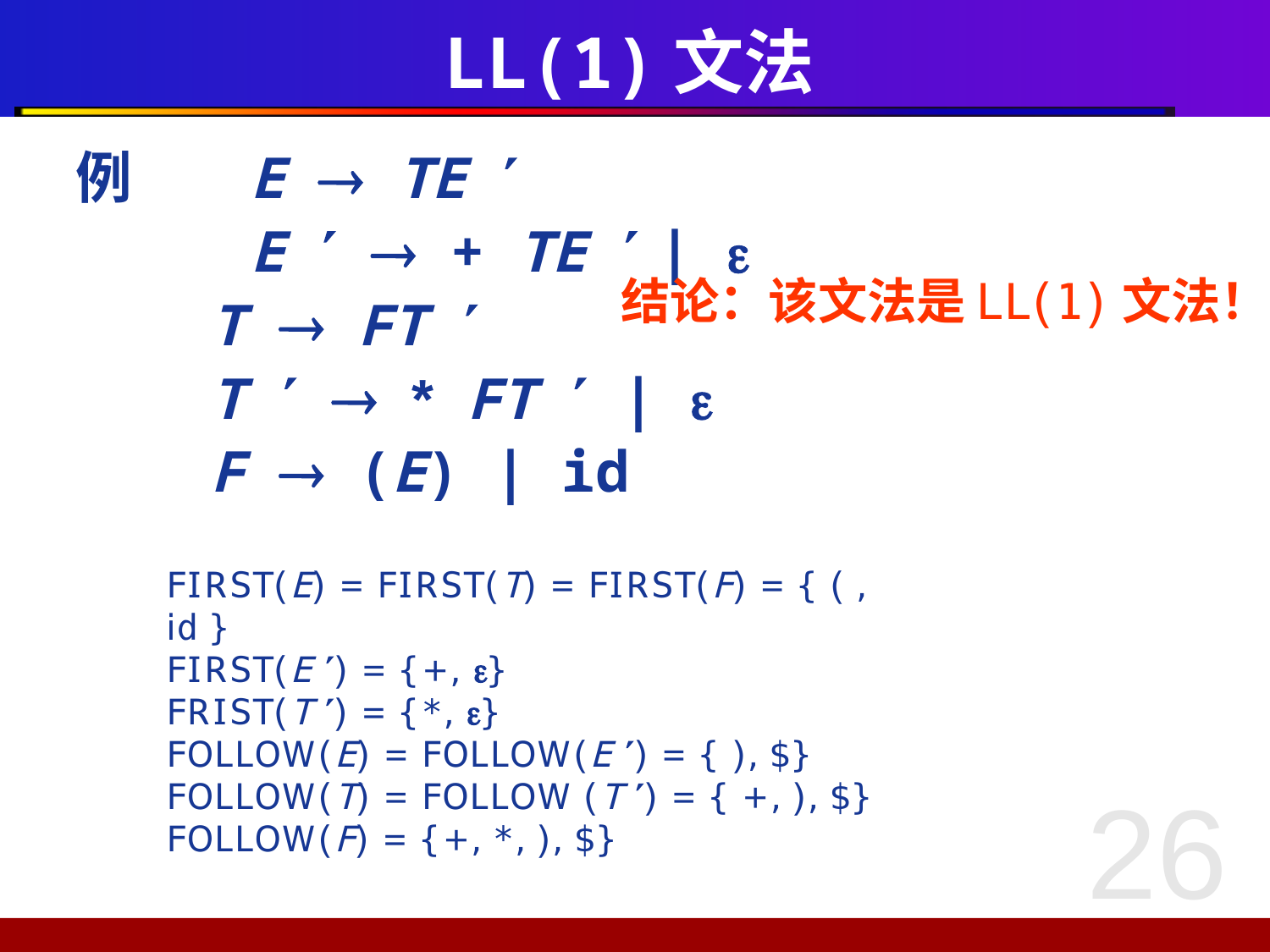

# LL(1)文法
例 	E → TE ′
	  	E ′ → + TE ′ | ε
    T → FT ′
    T ′ → * FT ′ | ε
    F → (E) | id
结论：该文法是LL(1)文法！
FIRST(E) = FIRST(T) = FIRST(F) = { ( , id }
FIRST(E ′) = {+, ε}
FRIST(T ′) = {*, ε}
FOLLOW(E) = FOLLOW(E ′) = { ), $}
FOLLOW(T) = FOLLOW (T ′) = { +, ), $}
FOLLOW(F) = {+, *, ), $}
26